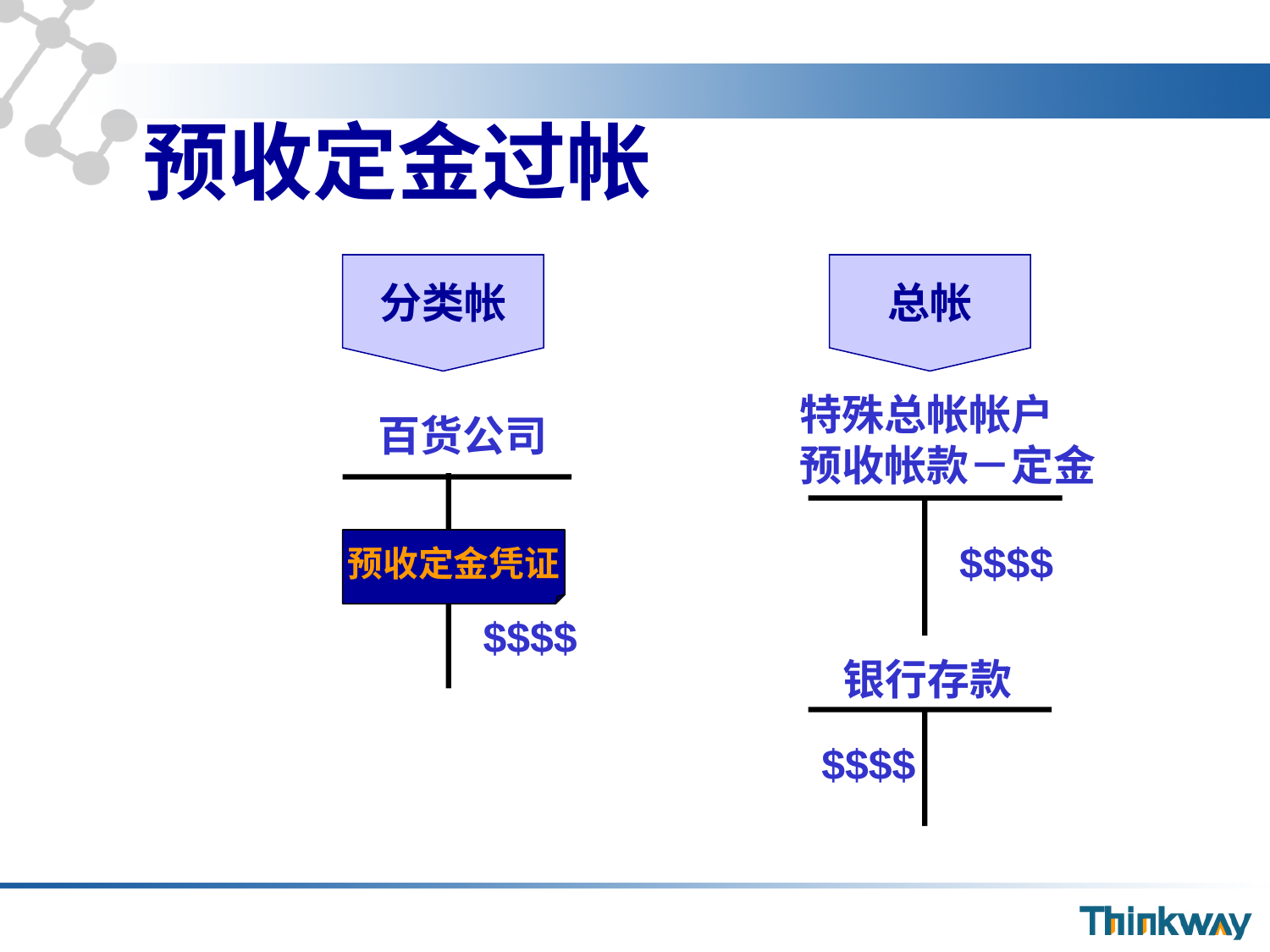

预收定金过帐
分类帐
总帐
特殊总帐帐户
预收帐款－定金
百货公司

预收定金凭证
$$$$
$$$$
银行存款

$$$$